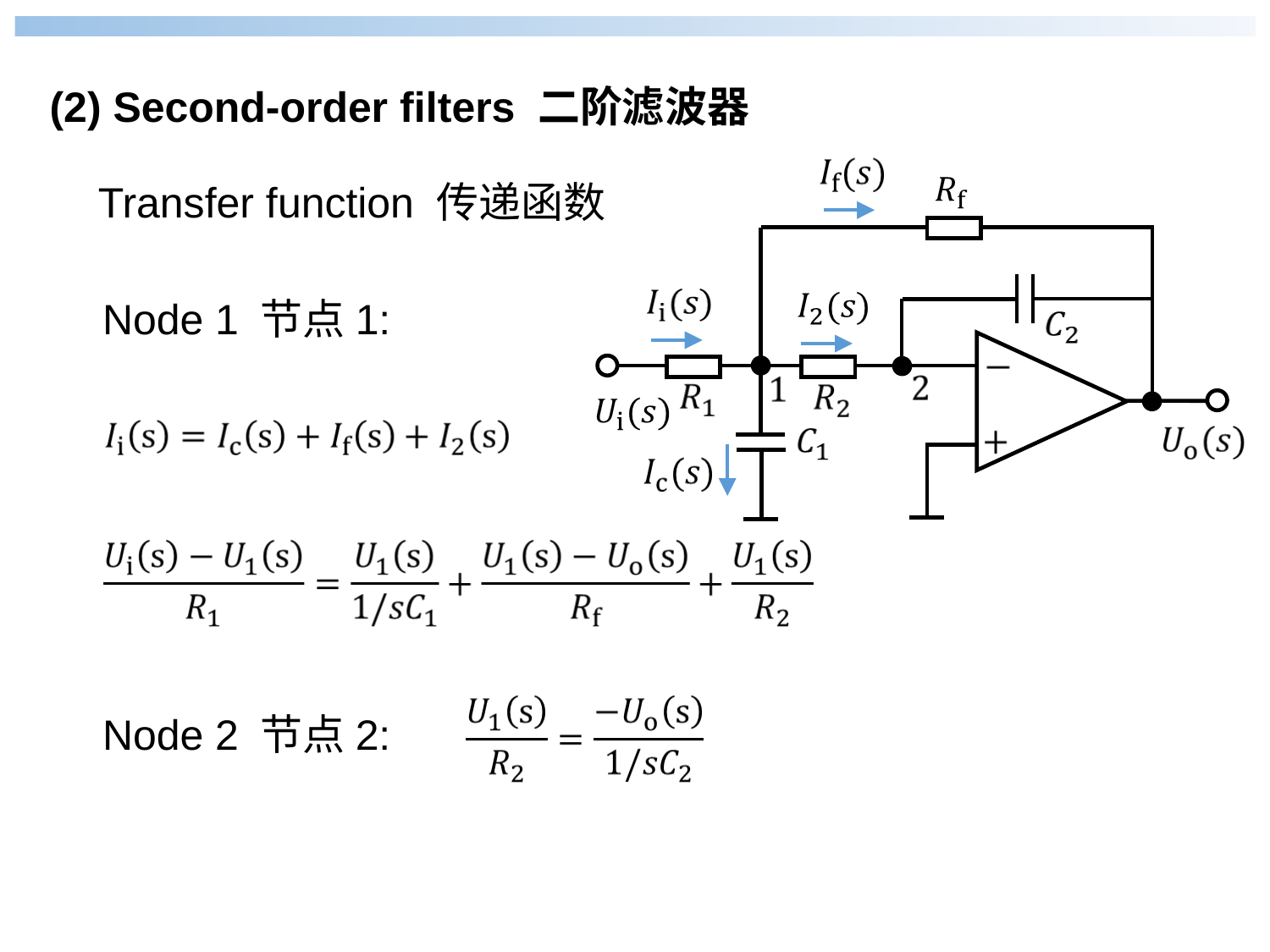

(2) Second-order filters 二阶滤波器

Transfer function 传递函数
Node 1 节点1:

Node 2 节点2: